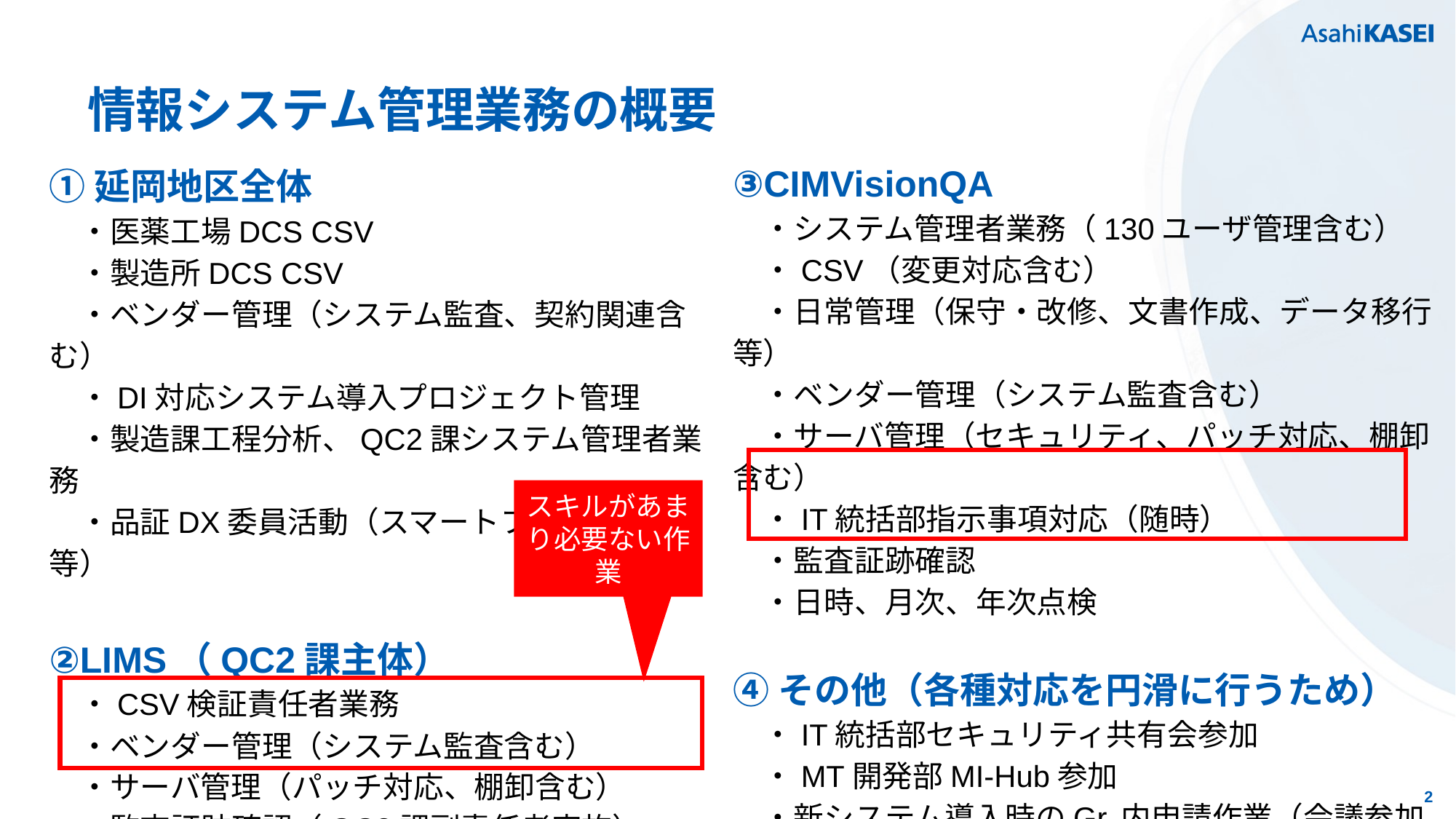

# 情報システム管理業務の概要
③CIMVisionQA
　・システム管理者業務（130ユーザ管理含む）
　・CSV（変更対応含む）
　・日常管理（保守・改修、文書作成、データ移行等）
　・ベンダー管理（システム監査含む）
　・サーバ管理（セキュリティ、パッチ対応、棚卸含む）
　・IT統括部指示事項対応（随時）
　・監査証跡確認
　・日時、月次、年次点検

④その他（各種対応を円滑に行うため）
　・IT統括部セキュリティ共有会参加
　・MT開発部MI-Hub参加
　・新システム導入時のGr.内申請作業（会議参加含む）
　・自動翻訳システムの棚卸作業

①延岡地区全体
　・医薬工場DCS CSV
　・製造所DCS CSV
　・ベンダー管理（システム監査、契約関連含む）
　・DI対応システム導入プロジェクト管理
　・製造課工程分析、QC2課システム管理者業務
　・品証DX委員活動（スマートファクトリー等）

②LIMS（QC2課主体）
　・CSV検証責任者業務
　・ベンダー管理（システム監査含む）
　・サーバ管理（パッチ対応、棚卸含む）
　・監査証跡確認（QC2課副責任者実施）
　・日時、月次、年次点検（QC2課副責任者実施）
　・IT統括部指示事項対応（随時）

スキルがあまり必要ない作業

2